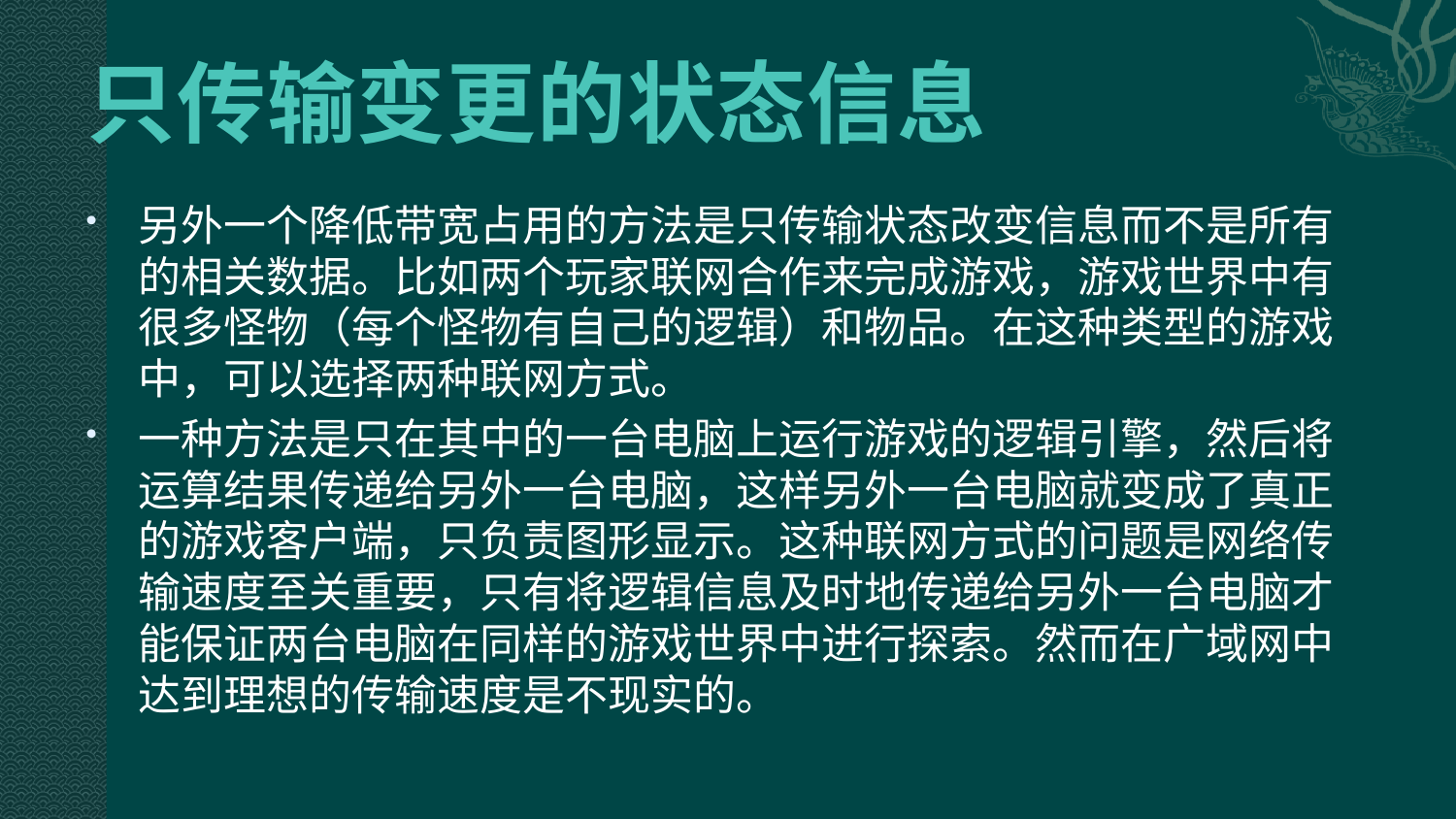

# 只传输变更的状态信息
另外一个降低带宽占用的方法是只传输状态改变信息而不是所有的相关数据。比如两个玩家联网合作来完成游戏，游戏世界中有很多怪物（每个怪物有自己的逻辑）和物品。在这种类型的游戏中，可以选择两种联网方式。
一种方法是只在其中的一台电脑上运行游戏的逻辑引擎，然后将运算结果传递给另外一台电脑，这样另外一台电脑就变成了真正的游戏客户端，只负责图形显示。这种联网方式的问题是网络传输速度至关重要，只有将逻辑信息及时地传递给另外一台电脑才能保证两台电脑在同样的游戏世界中进行探索。然而在广域网中达到理想的传输速度是不现实的。